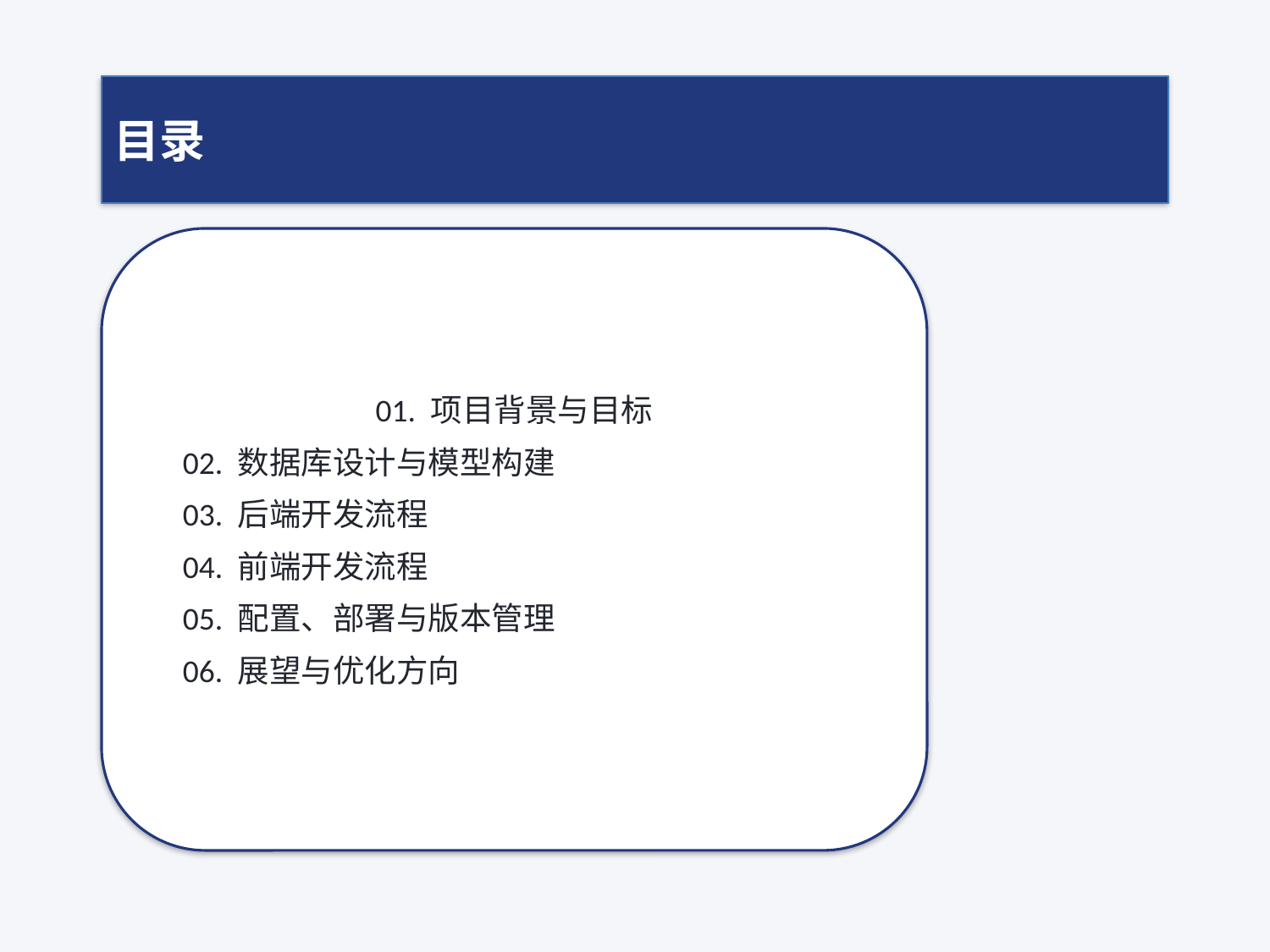

目录
01. 项目背景与目标
02. 数据库设计与模型构建
03. 后端开发流程
04. 前端开发流程
05. 配置、部署与版本管理
06. 展望与优化方向